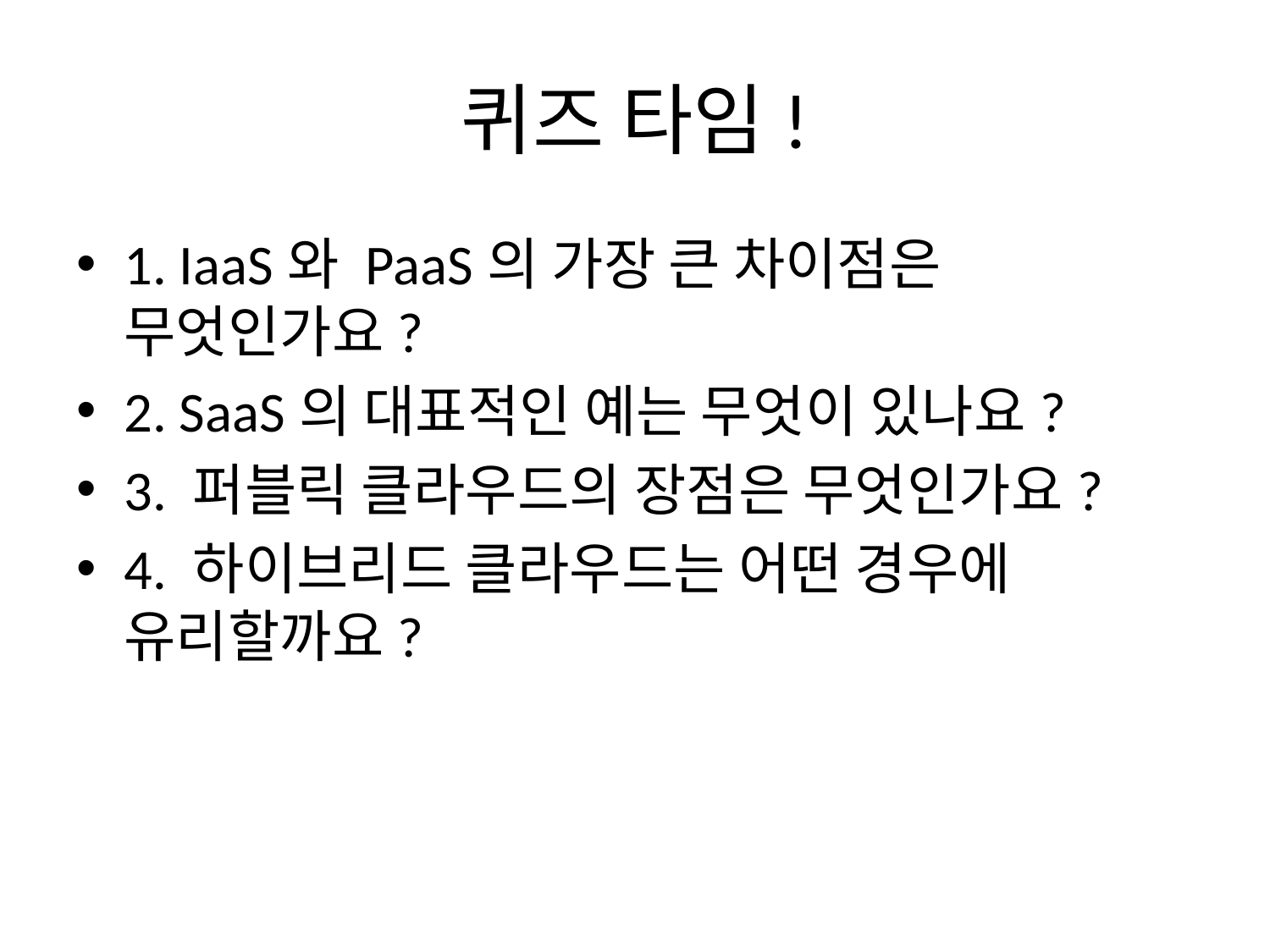

# 퀴즈 타임!
1. IaaS와 PaaS의 가장 큰 차이점은 무엇인가요?
2. SaaS의 대표적인 예는 무엇이 있나요?
3. 퍼블릭 클라우드의 장점은 무엇인가요?
4. 하이브리드 클라우드는 어떤 경우에 유리할까요?